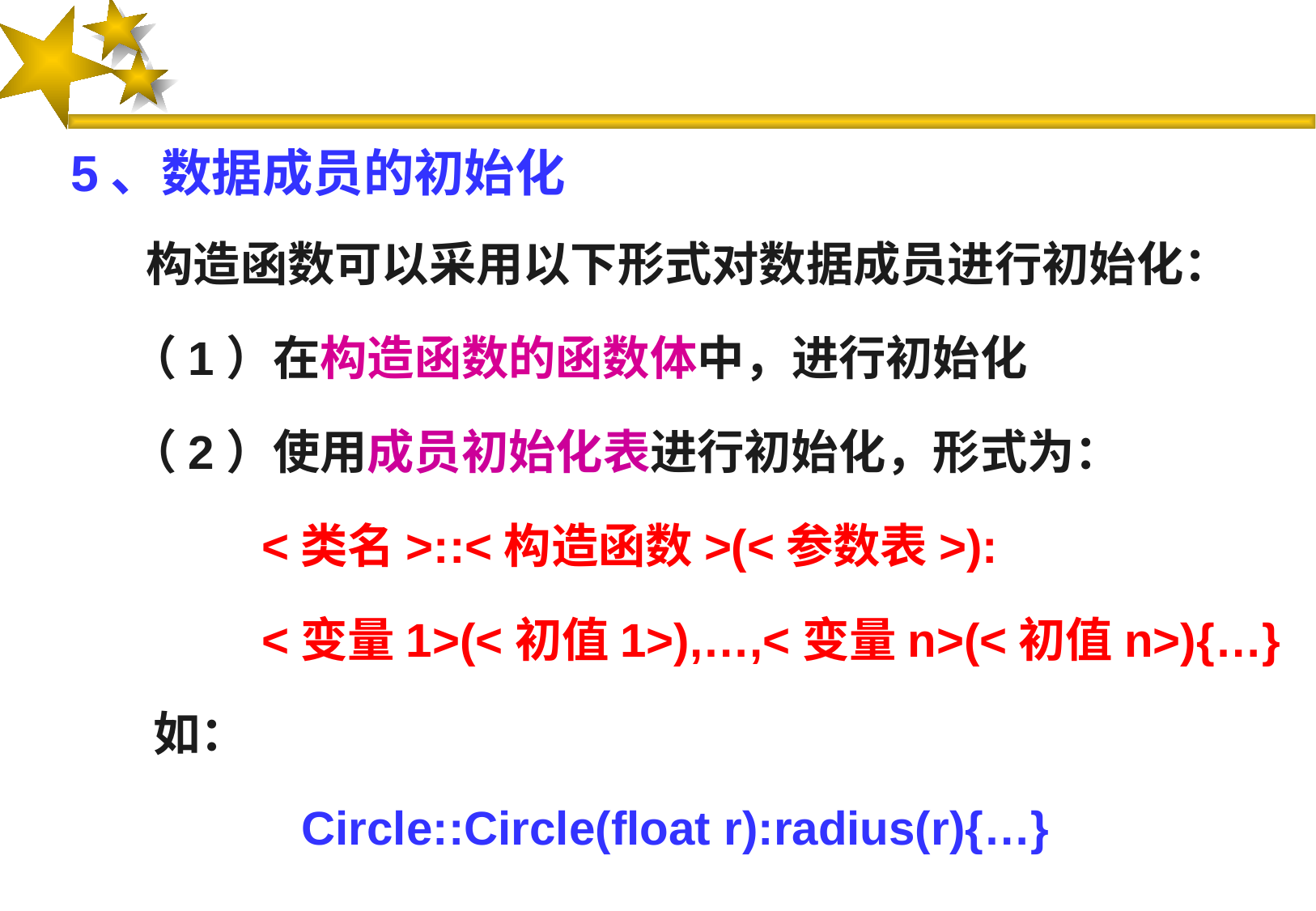

#
5、数据成员的初始化
      构造函数可以采用以下形式对数据成员进行初始化：
（1）在构造函数的函数体中，进行初始化
（2）使用成员初始化表进行初始化，形式为：
<类名>::<构造函数>(<参数表>):
<变量1>(<初值1>),…,<变量n>(<初值n>){…}
如：
Circle::Circle(float r):radius(r){…}